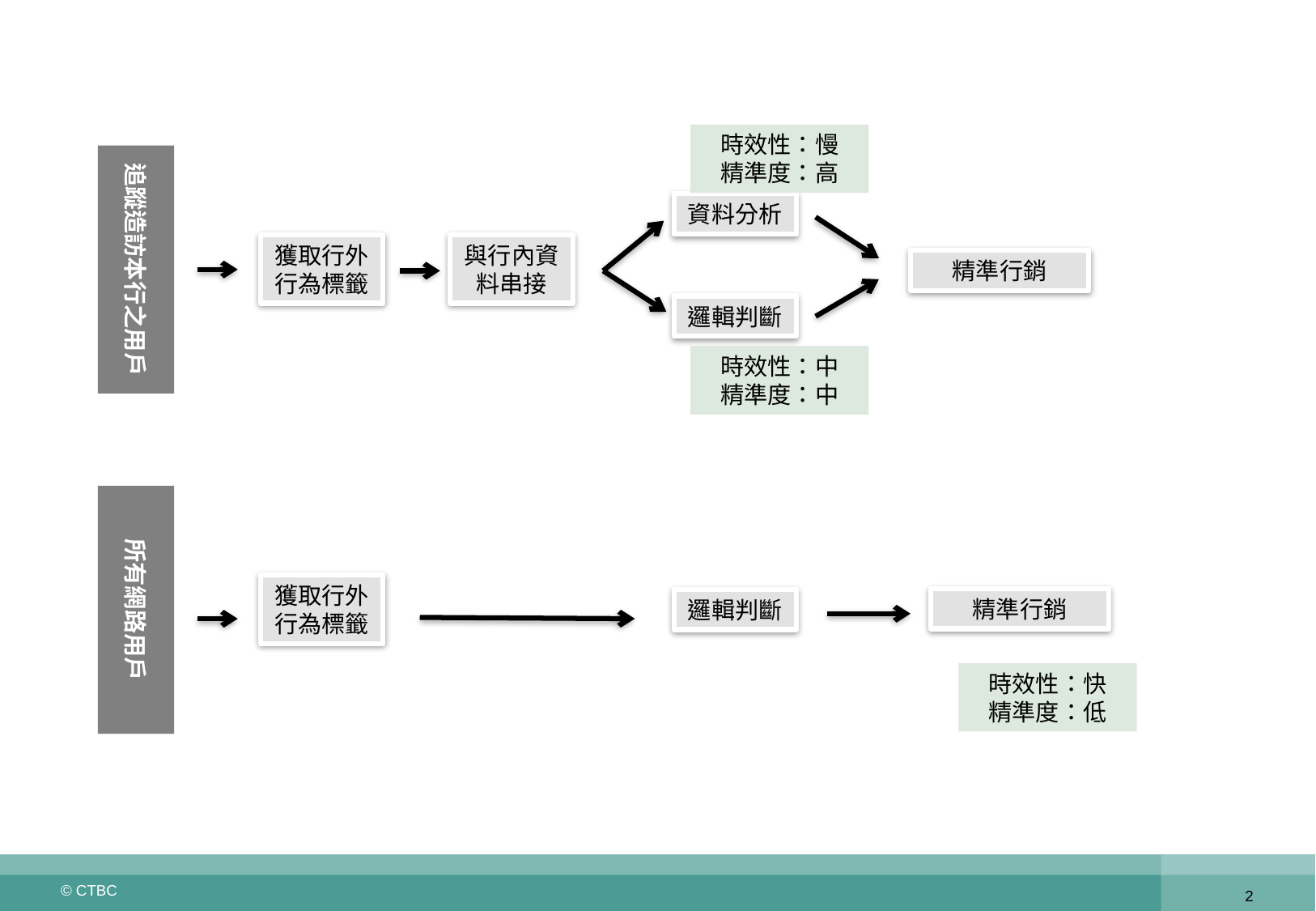

時效性：慢
精準度：高
追蹤造訪本行之用戶
資料分析
精準行銷
獲取行外行為標籤
與行內資料串接
邏輯判斷
時效性：中
精準度：中
所有網路用戶
精準行銷
獲取行外行為標籤
邏輯判斷
時效性：快
精準度：低